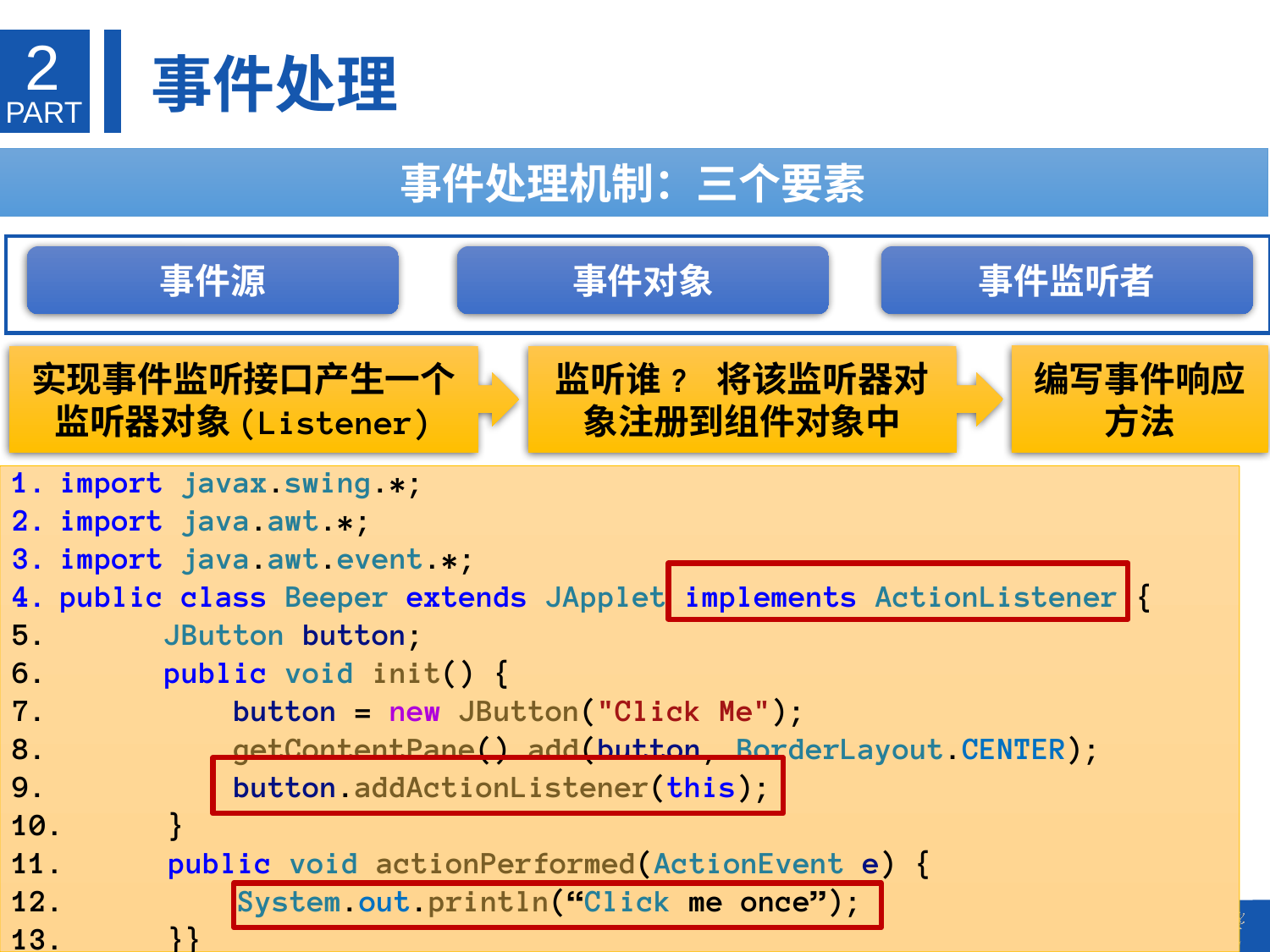

2
事件处理
PART
事件处理机制：三个要素

事件源
事件对象
事件监听者
实现事件监听接口产生一个监听器对象(Listener)
监听谁? 将该监听器对象注册到组件对象中
编写事件响应方法
import javax.swing.*;
import java.awt.*;
import java.awt.event.*;
public class Beeper extends JApplet implements ActionListener {
      JButton button;
      public void init() {
          button = new JButton("Click Me");
          getContentPane().add(button, BorderLayout.CENTER);
          button.addActionListener(this);
      }
      public void actionPerformed(ActionEvent e) {
          System.out.println(“Click me once”);
      }}